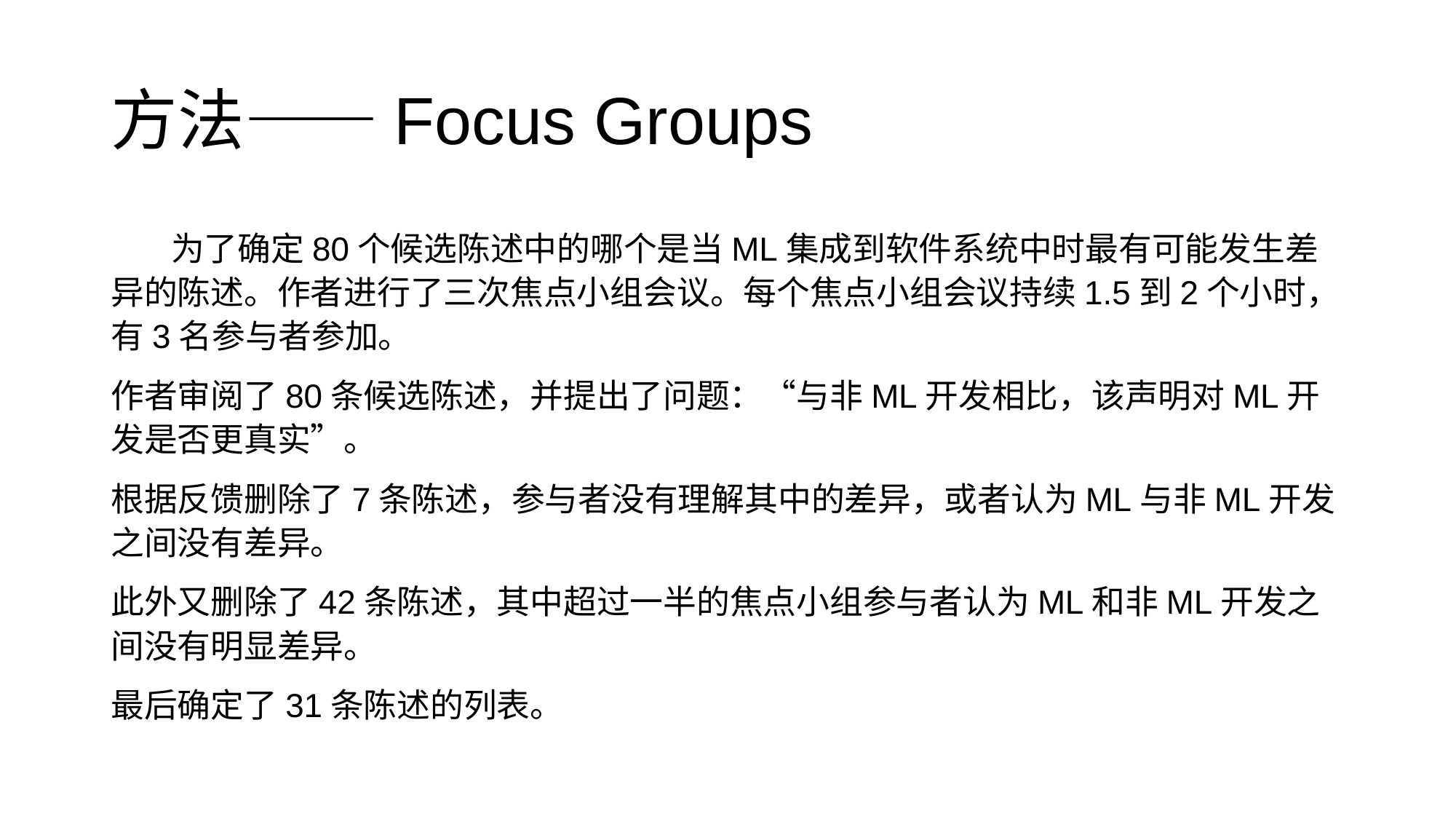

# 方法——Focus Groups
       为了确定80个候选陈述中的哪个是当ML集成到软件系统中时最有可能发生差异的陈述。作者进行了三次焦点小组会议。每个焦点小组会议持续1.5到2个小时，有3名参与者参加。
作者审阅了80条候选陈述，并提出了问题：“与非ML开发相比，该声明对ML开发是否更真实”。
根据反馈删除了7条陈述，参与者没有理解其中的差异，或者认为ML与非ML开发之间没有差异。
此外又删除了42条陈述，其中超过一半的焦点小组参与者认为ML和非ML开发之间没有明显差异。
最后确定了31条陈述的列表。